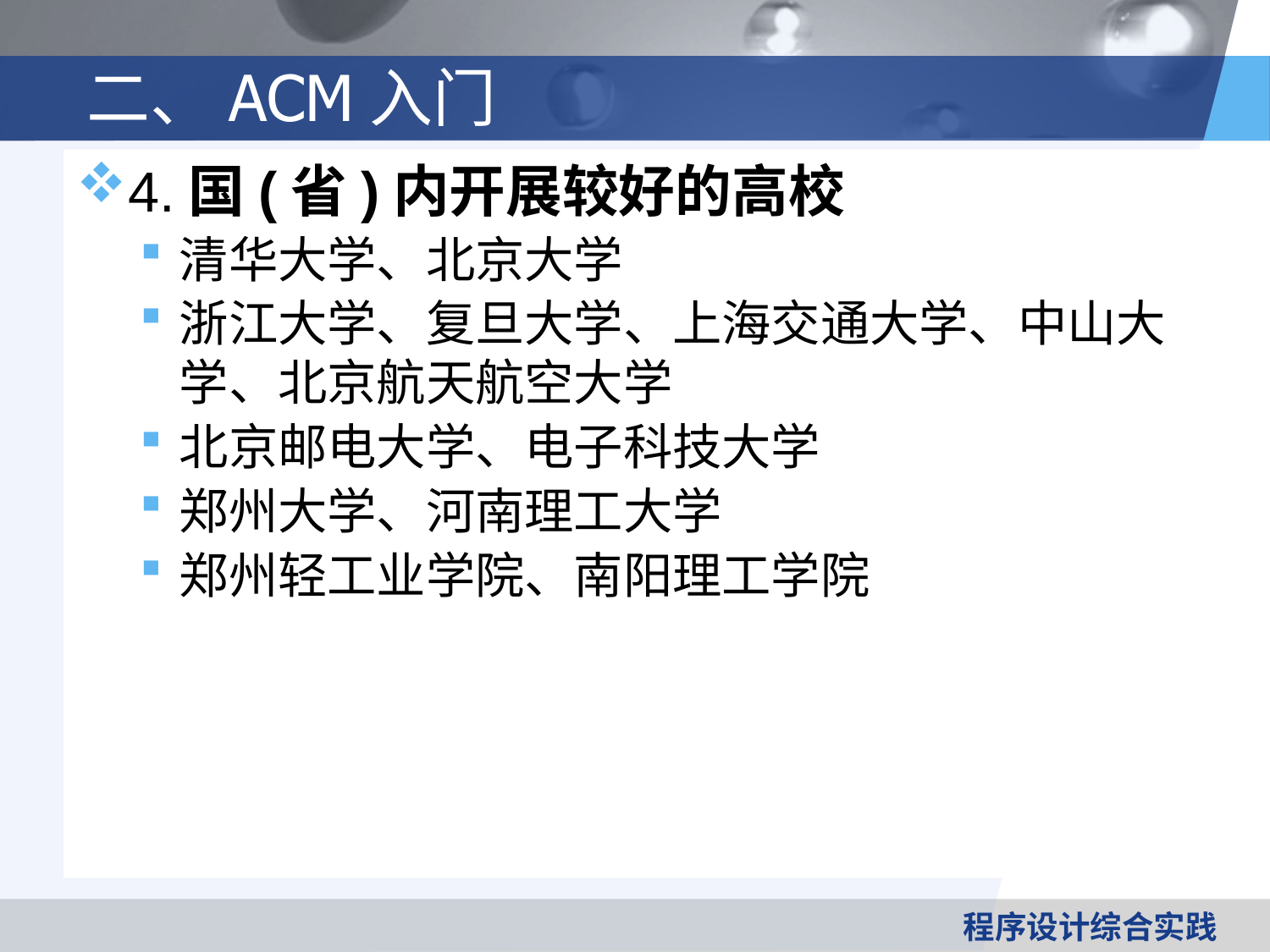

# 二、ACM入门
4.国(省)内开展较好的高校
清华大学、北京大学
浙江大学、复旦大学、上海交通大学、中山大学、北京航天航空大学
北京邮电大学、电子科技大学
郑州大学、河南理工大学
郑州轻工业学院、南阳理工学院